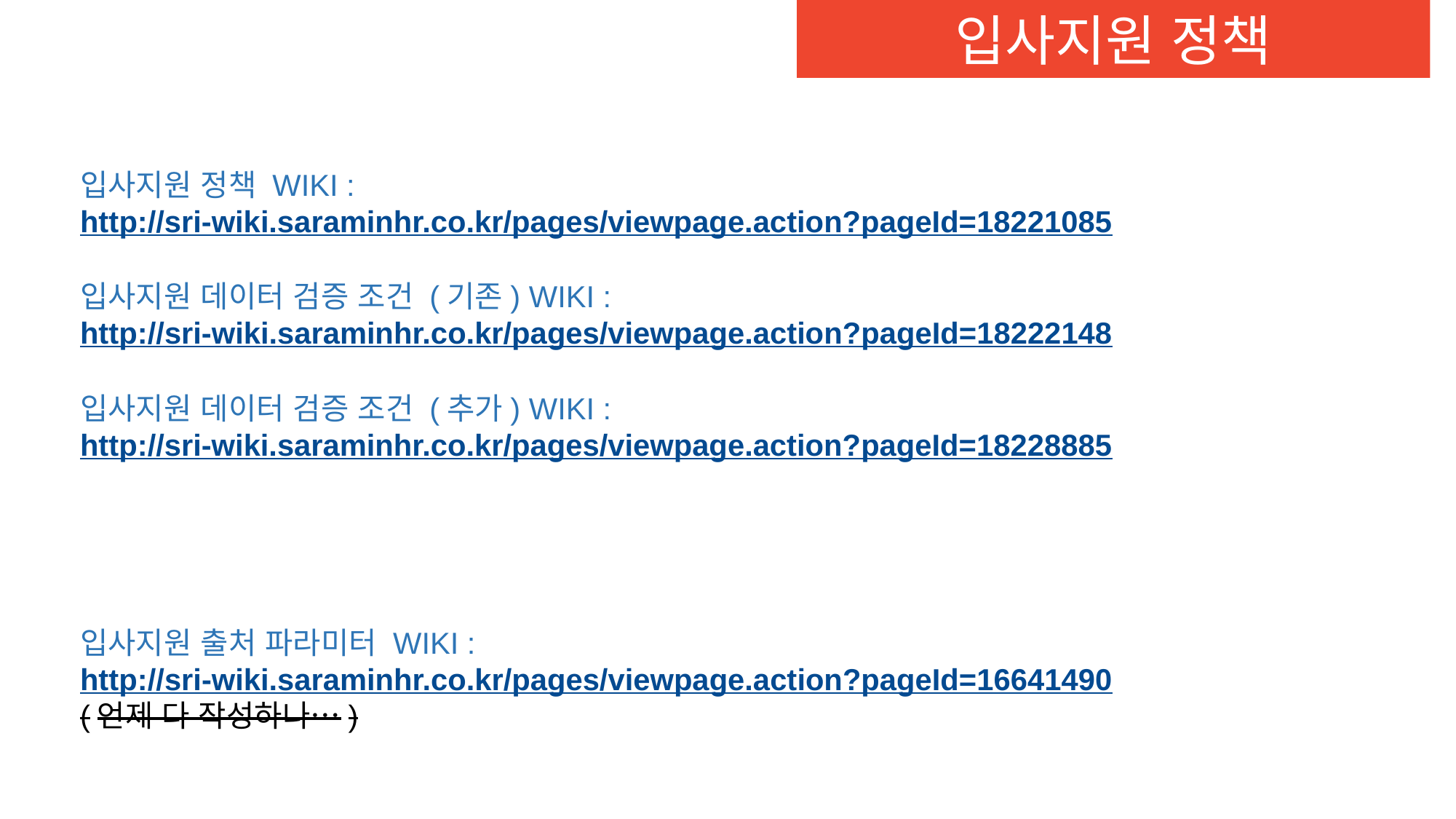

입사지원 정책
입사지원 정책 WIKI :
http://sri-wiki.saraminhr.co.kr/pages/viewpage.action?pageId=18221085
입사지원 데이터 검증 조건 (기존) WIKI :
http://sri-wiki.saraminhr.co.kr/pages/viewpage.action?pageId=18222148
입사지원 데이터 검증 조건 (추가) WIKI :
http://sri-wiki.saraminhr.co.kr/pages/viewpage.action?pageId=18228885
입사지원 출처 파라미터 WIKI :
http://sri-wiki.saraminhr.co.kr/pages/viewpage.action?pageId=16641490
(언제 다 작성하나…)